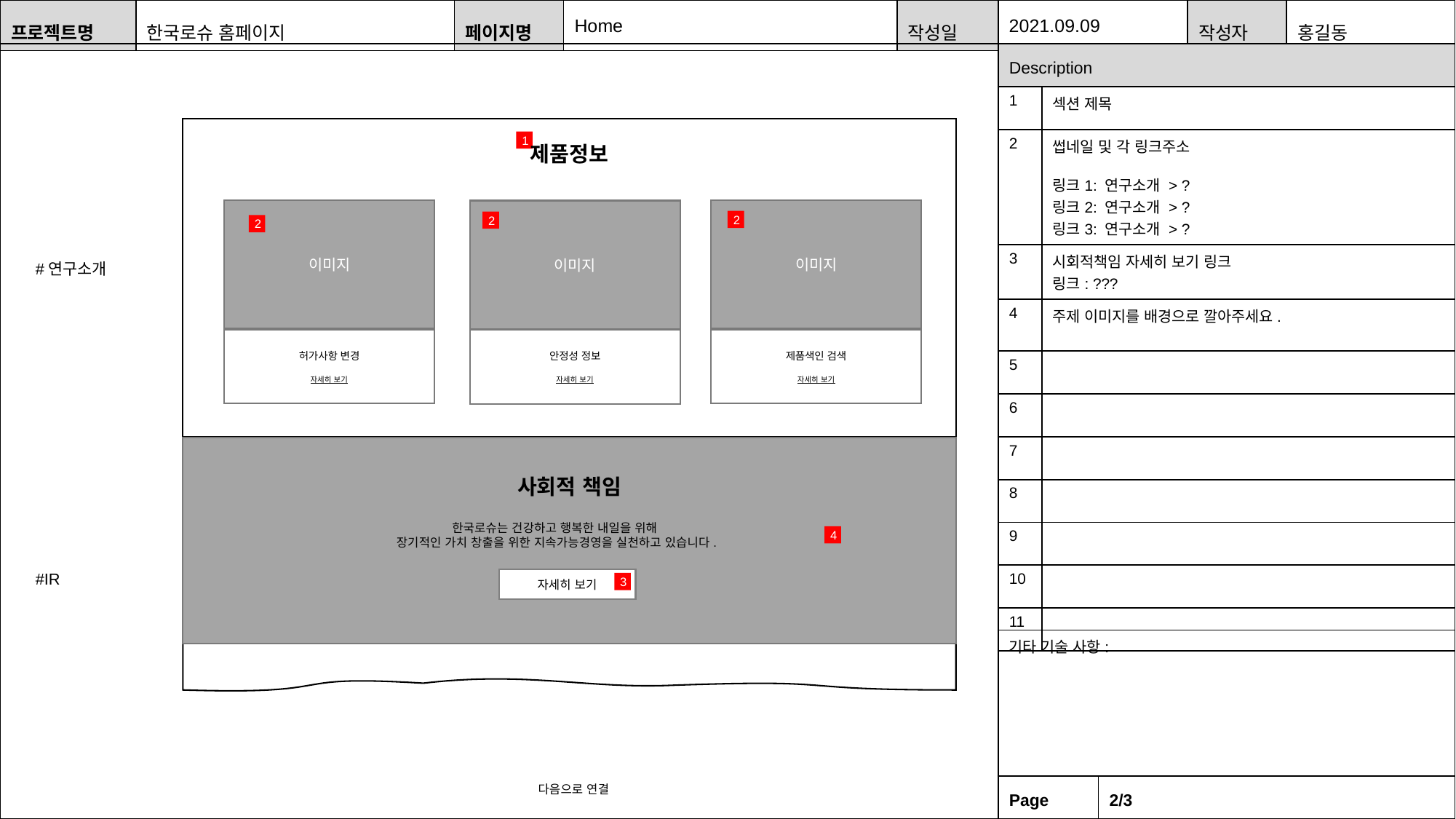

| 프로젝트명 | 한국로슈 홈페이지 | 페이지명 | Home | 작성일 | 2021.09.09 | 작성자 | 홍길동 |
| --- | --- | --- | --- | --- | --- | --- | --- |
9
8
5
6
7
1
2
3
4

| Description |  |
| --- | --- |
| 1 | 섹션 제목 |
| 2 | 썹네일 및 각 링크주소 링크1: 연구소개 > ? 링크2: 연구소개 > ? 링크3: 연구소개 > ? |
| 3 | 시회적책임 자세히 보기 링크 링크: ??? |
| 4 | 주제 이미지를 배경으로 깔아주세요. |
| 5 |  |
| 6 |  |
| 7 |  |
| 8 |  |
| 9 |  |
| 10 |  |
| 11 |  |

1
제품정보
이미지
허가사항 변경

자세히 보기
이미지
제품색인 검색

자세히 보기
이미지
안정성 정보

자세히 보기
2
2
2
#연구소개

사회적 책임
한국로슈는 건강하고 행복한 내일을 위해
장기적인 가치 창출을 위한 지속가능경영을 실천하고 있습니다.
4
#IR
자세히 보기
3
| 기타 기술 사항: |
| --- |
다음으로 연결
| Page | 2/3 |
| --- | --- |